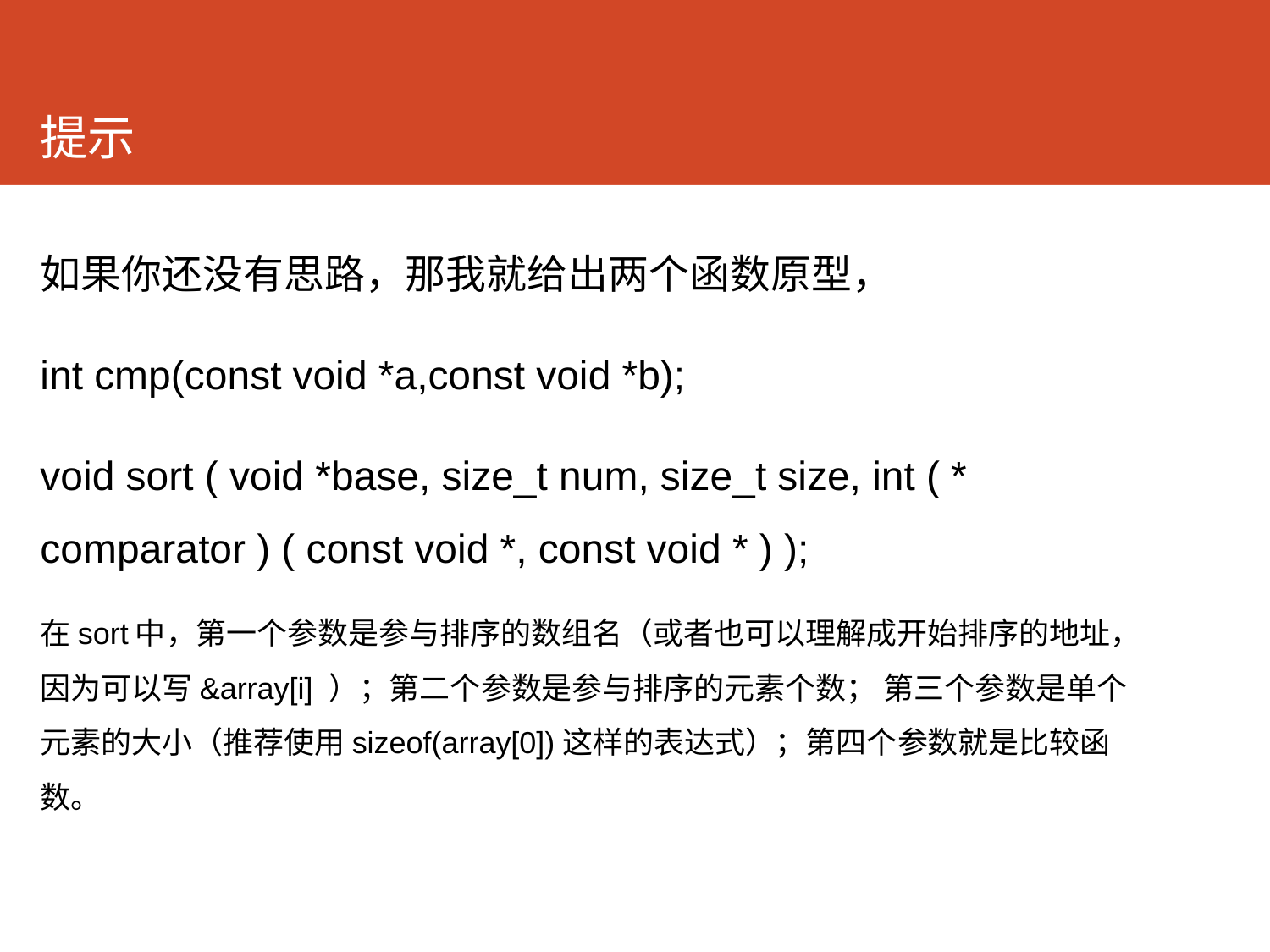

# 提示
如果你还没有思路，那我就给出两个函数原型，
int cmp(const void *a,const void *b);
void sort ( void *base, size_t num, size_t size, int ( * comparator ) ( const void *, const void * ) );
在sort中，第一个参数是参与排序的数组名（或者也可以理解成开始排序的地址，因为可以写&array[i] ）；第二个参数是参与排序的元素个数； 第三个参数是单个元素的大小（推荐使用sizeof(array[0])这样的表达式）；第四个参数就是比较函数。